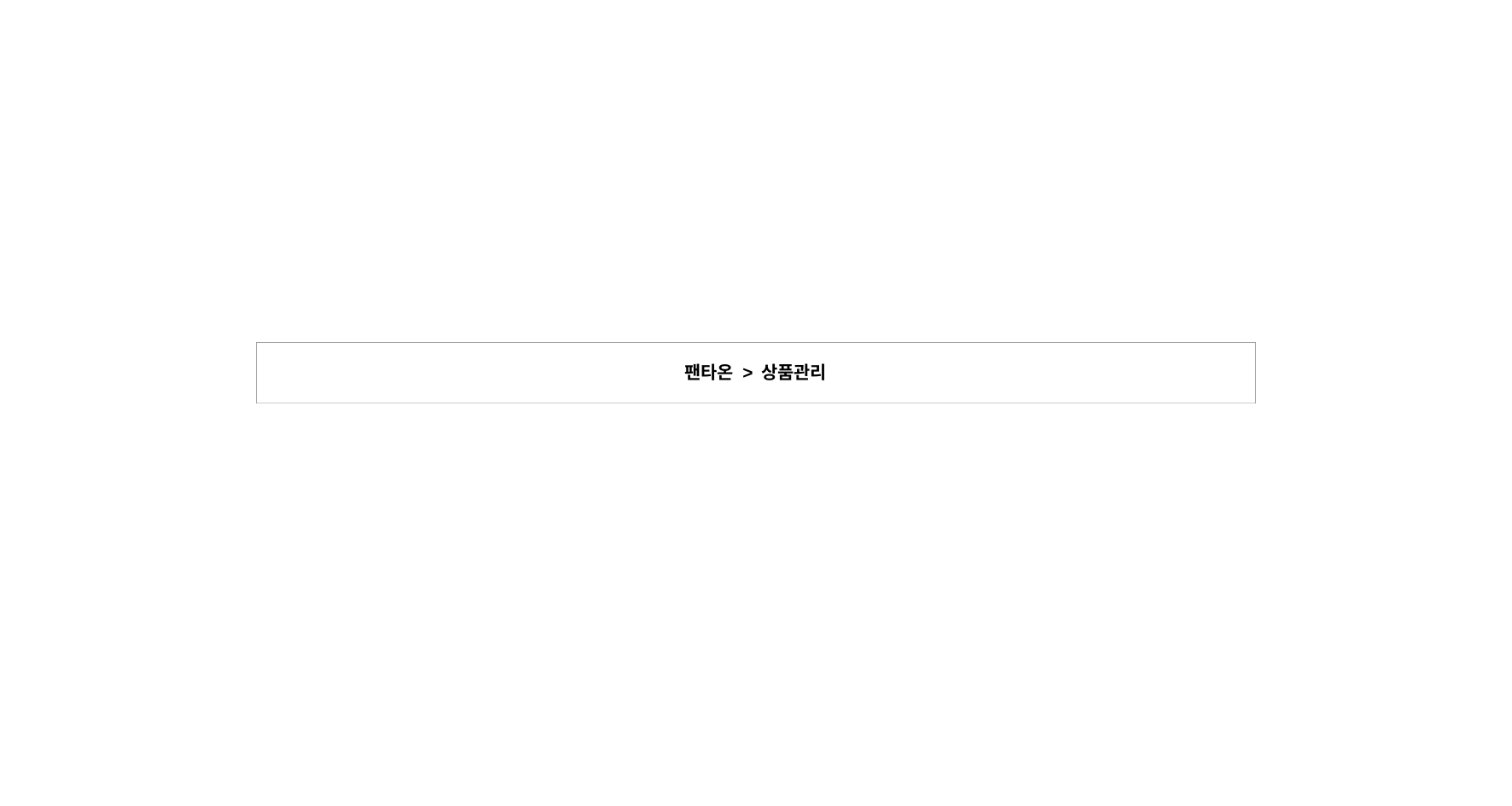

| 팬타온 > 상품관리 |
| --- |